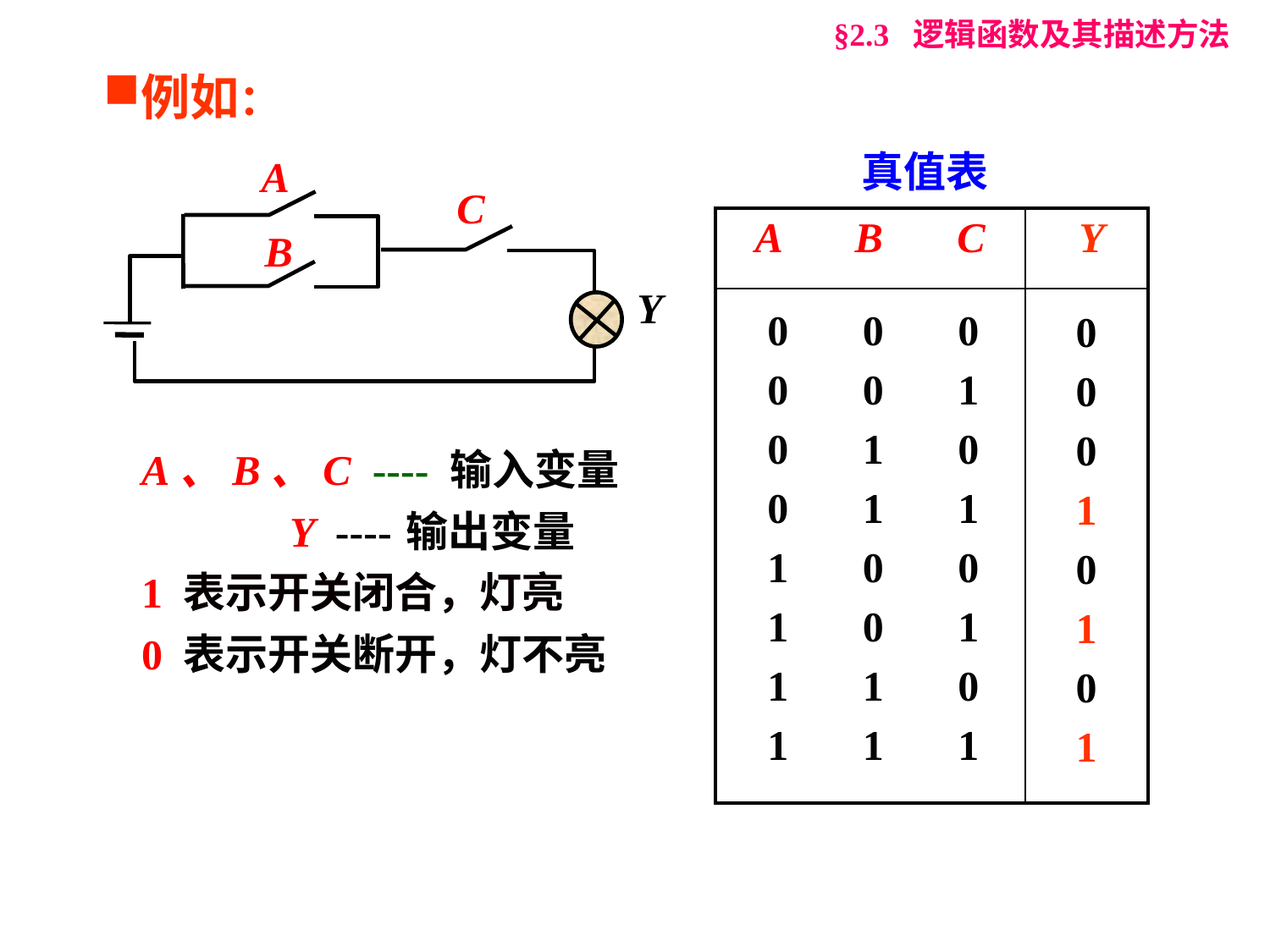

§2.3  逻辑函数及其描述方法
例如：
真值表
A
C

B

Y

| A B C | Y |
| --- | --- |
|  |  |
0       0       0
0       0       1
0       1       0
0       1       1
1       0       0
1       0       1
1       1       0
1       1       1
0
0
0
1
0
1
0
1
A、B、C  ---- 输入变量
              Y  ---- 输出变量
1 表示开关闭合，灯亮
0 表示开关断开，灯不亮